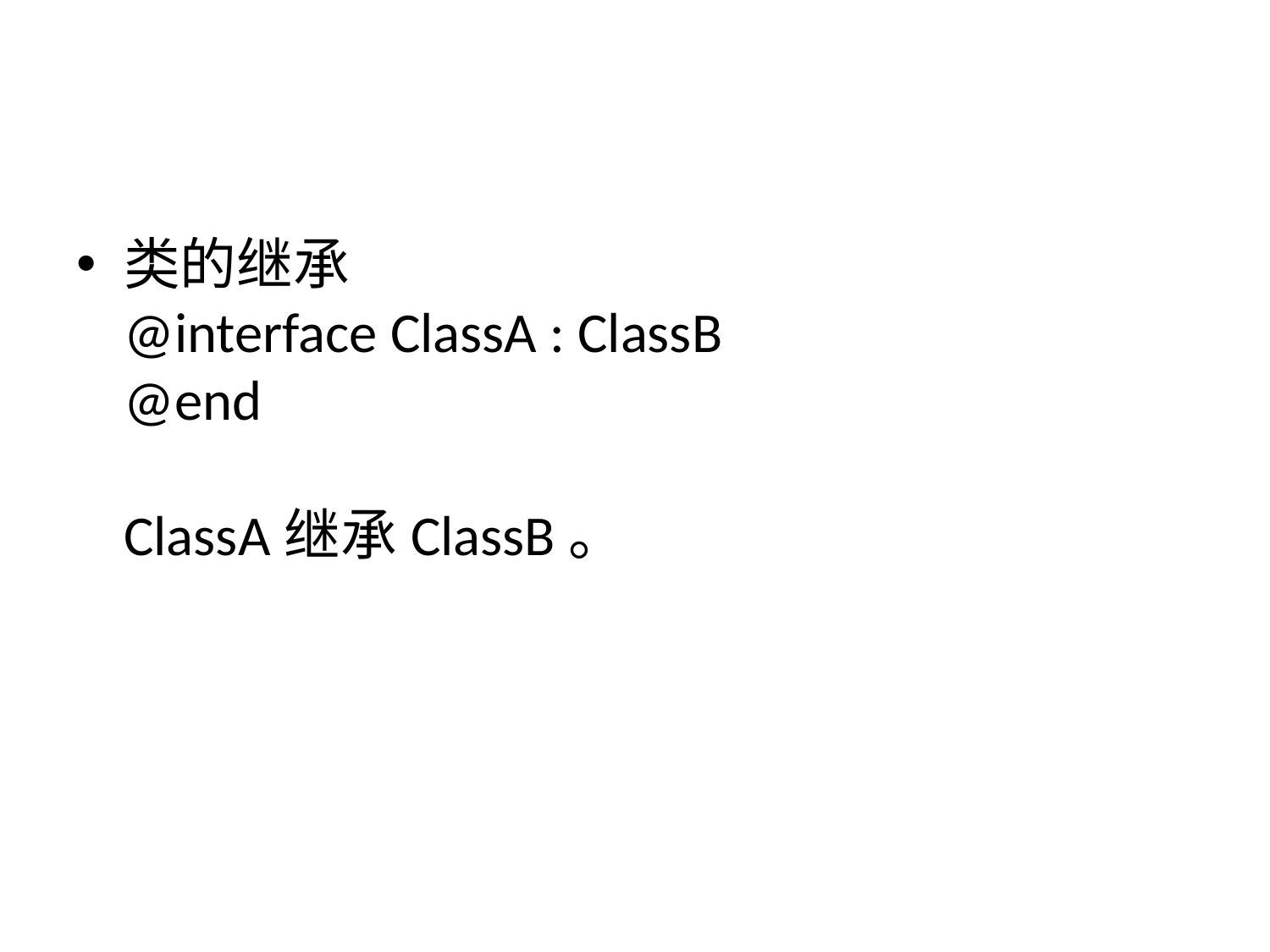

类的继承
@interface ClassA : ClassB
@end
ClassA继承ClassB。